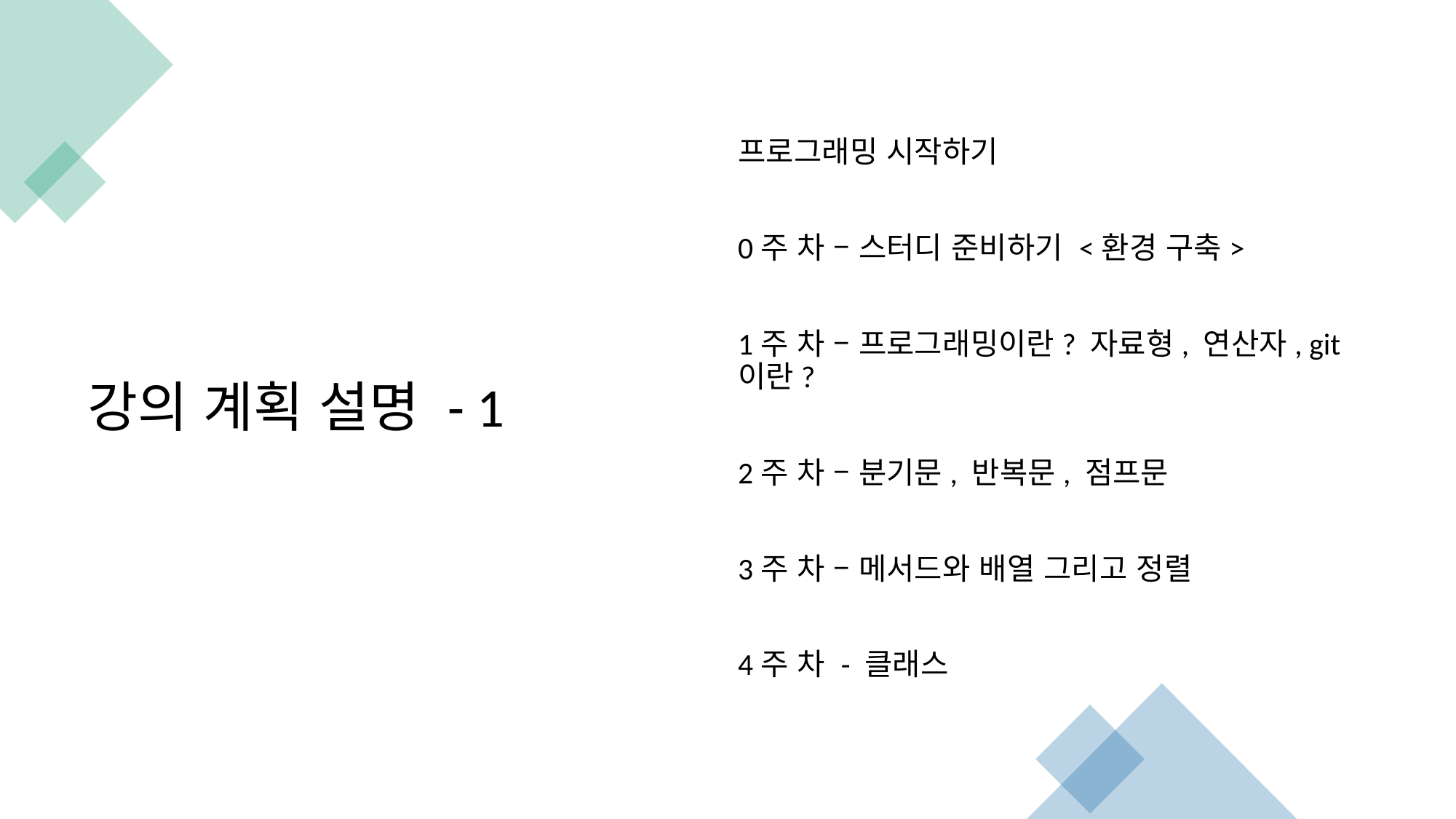

# 강의 계획 설명 - 1
프로그래밍 시작하기

0주 차 – 스터디 준비하기 <환경 구축>

1주 차 – 프로그래밍이란? 자료형, 연산자, git이란?

2주 차 – 분기문, 반복문, 점프문

3주 차 – 메서드와 배열 그리고 정렬

4주 차 - 클래스